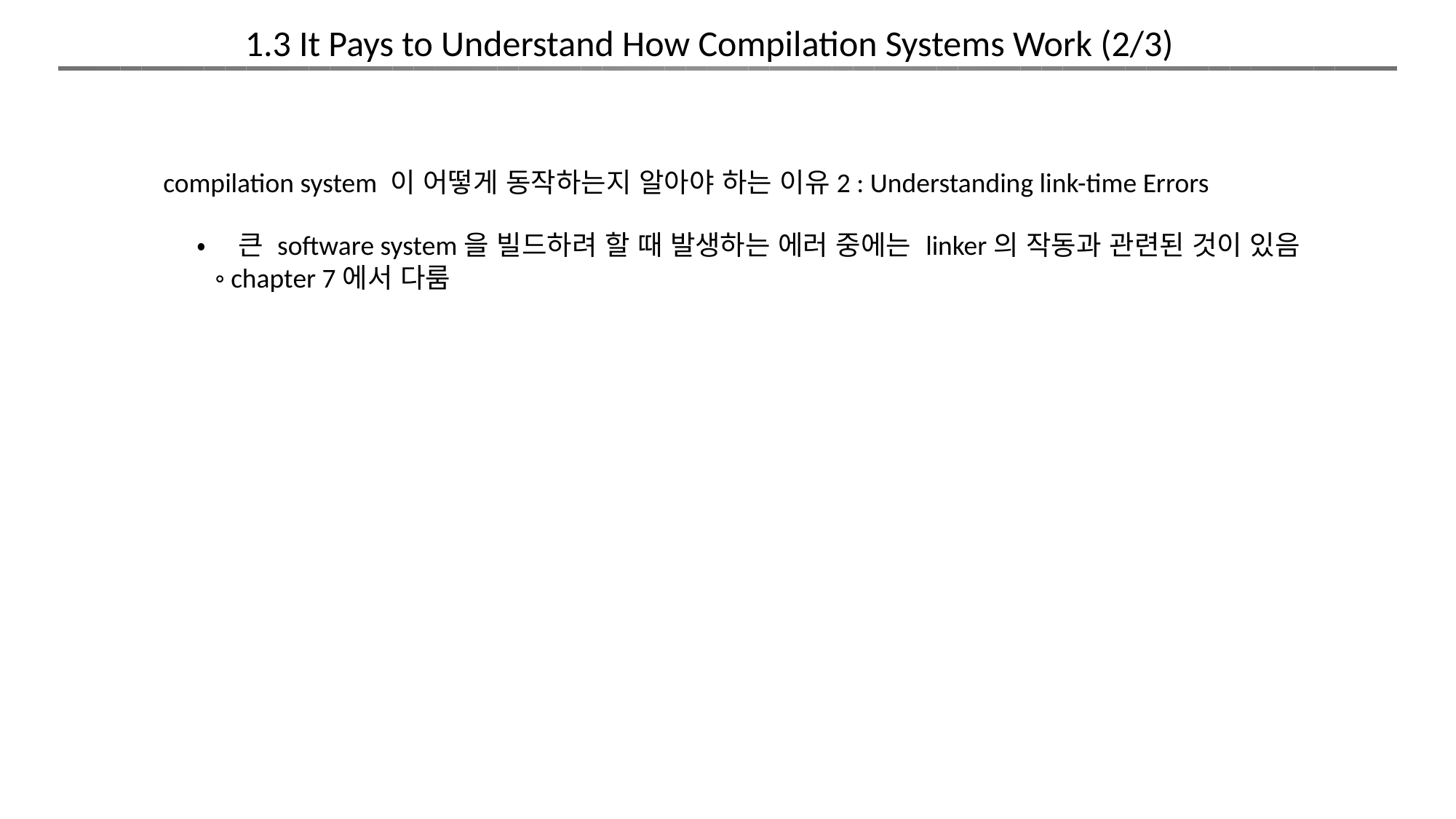

1.3 It Pays to Understand How Compilation Systems Work (2/3)

compilation system 이 어떻게 동작하는지 알아야 하는 이유2 : Understanding link-time Errors
• 큰 software system을 빌드하려 할 때 발생하는 에러 중에는 linker의 작동과 관련된 것이 있음
   ◦ chapter 7에서 다룸